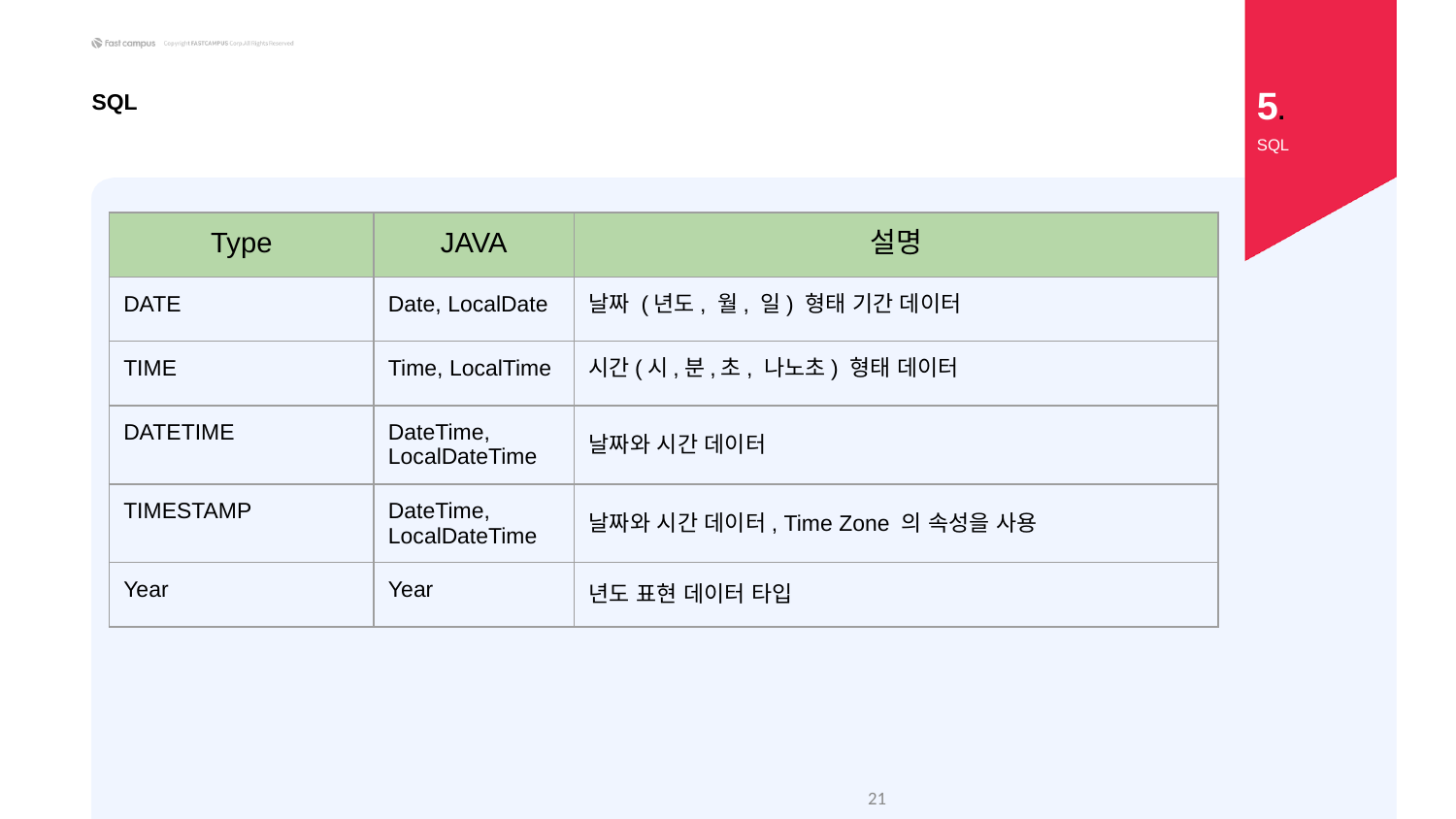

5.
SQL
SQL
| Type | JAVA | 설명 |
| --- | --- | --- |
| DATE | Date, LocalDate | 날짜 (년도, 월, 일) 형태 기간 데이터 |
| TIME | Time, LocalTime | 시간(시,분,초, 나노초) 형태 데이터 |
| DATETIME | DateTime, LocalDateTime | 날짜와 시간 데이터 |
| TIMESTAMP | DateTime, LocalDateTime | 날짜와 시간 데이터, Time Zone 의 속성을 사용 |
| Year | Year | 년도 표현 데이터 타입 |
21